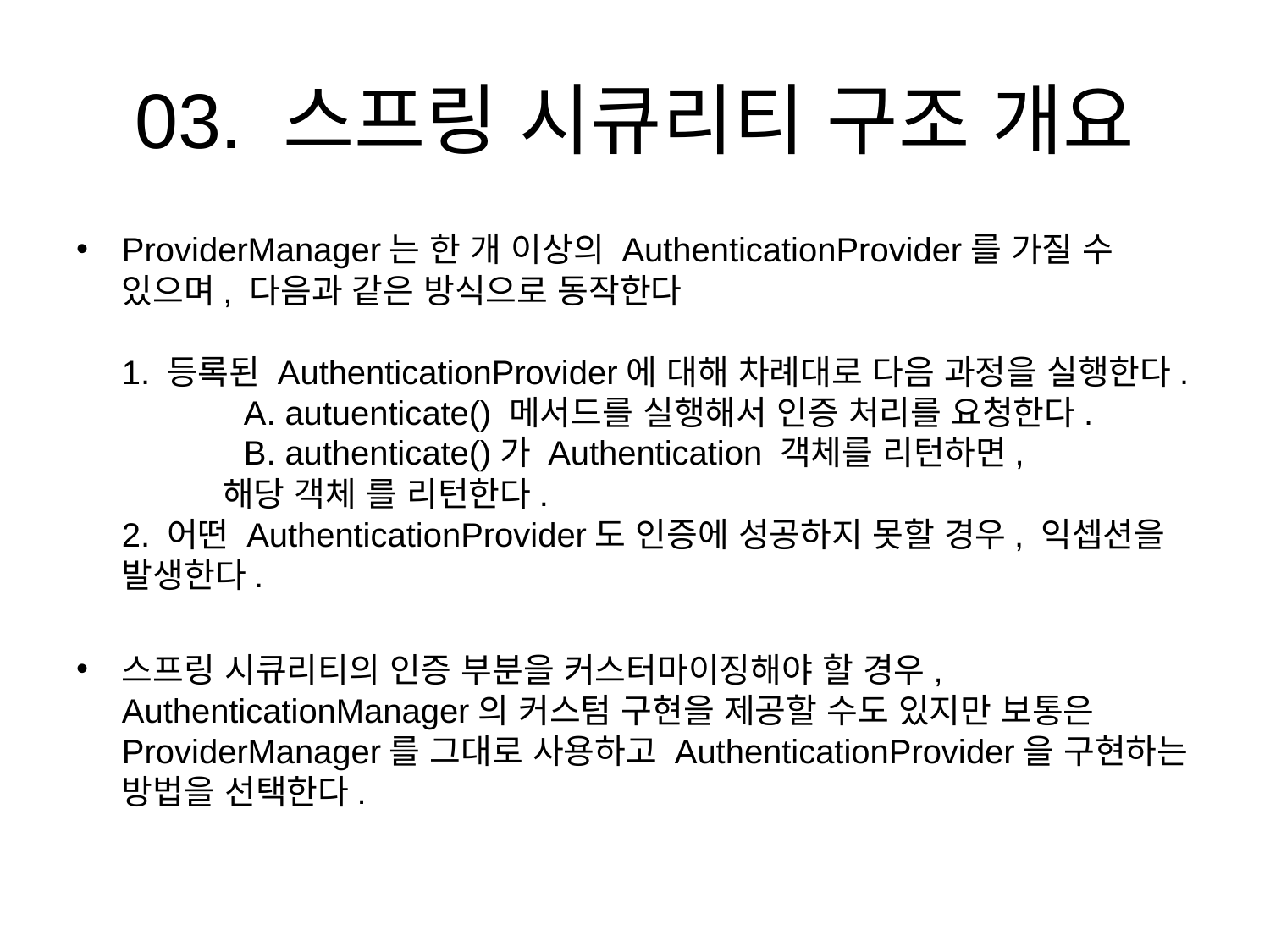

# 03. 스프링 시큐리티 구조 개요
ProviderManager는 한 개 이상의 AuthenticationProvider를 가질 수 있으며, 다음과 같은 방식으로 동작한다
1. 등록된 AuthenticationProvider에 대해 차례대로 다음 과정을 실행한다.
	A. autuenticate() 메서드를 실행해서 인증 처리를 요청한다.
	B. authenticate()가 Authentication 객체를 리턴하면,
          해당 객체 를 리턴한다.
2. 어떤 AuthenticationProvider도 인증에 성공하지 못할 경우, 익셉션을 발생한다.

스프링 시큐리티의 인증 부분을 커스터마이징해야 할 경우, AuthenticationManager의 커스텀 구현을 제공할 수도 있지만 보통은 ProviderManager를 그대로 사용하고 AuthenticationProvider을 구현하는 방법을 선택한다.